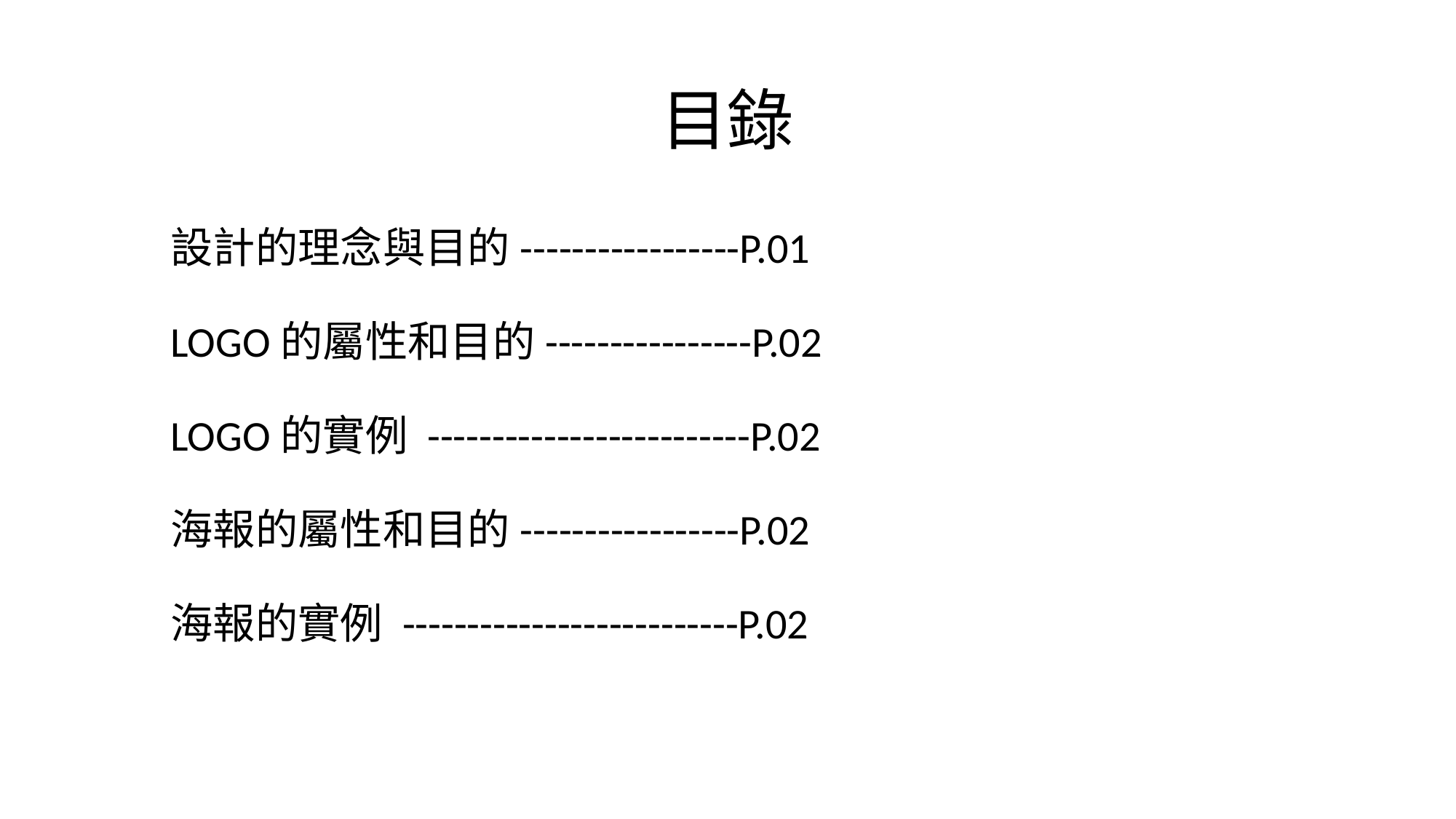

# 目錄
設計的理念與目的-----------------P.01
LOGO的屬性和目的----------------P.02
LOGO的實例 -------------------------P.02
海報的屬性和目的-----------------P.02
海報的實例 --------------------------P.02